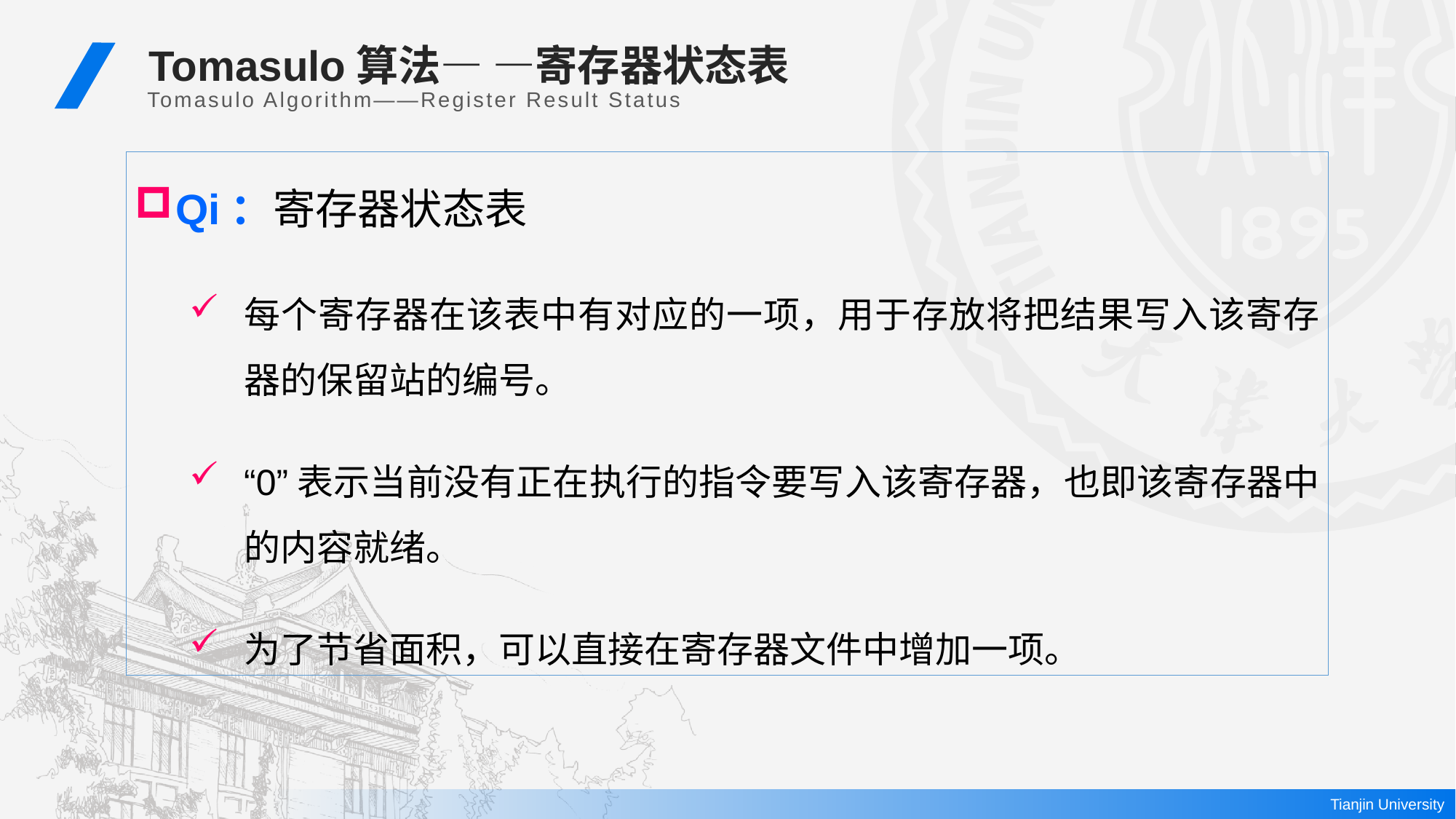

Tomasulo算法— —寄存器状态表
Tomasulo Algorithm——Register Result Status
Qi：寄存器状态表
每个寄存器在该表中有对应的一项，用于存放将把结果写入该寄存器的保留站的编号。
“0”表示当前没有正在执行的指令要写入该寄存器，也即该寄存器中的内容就绪。
为了节省面积，可以直接在寄存器文件中增加一项。